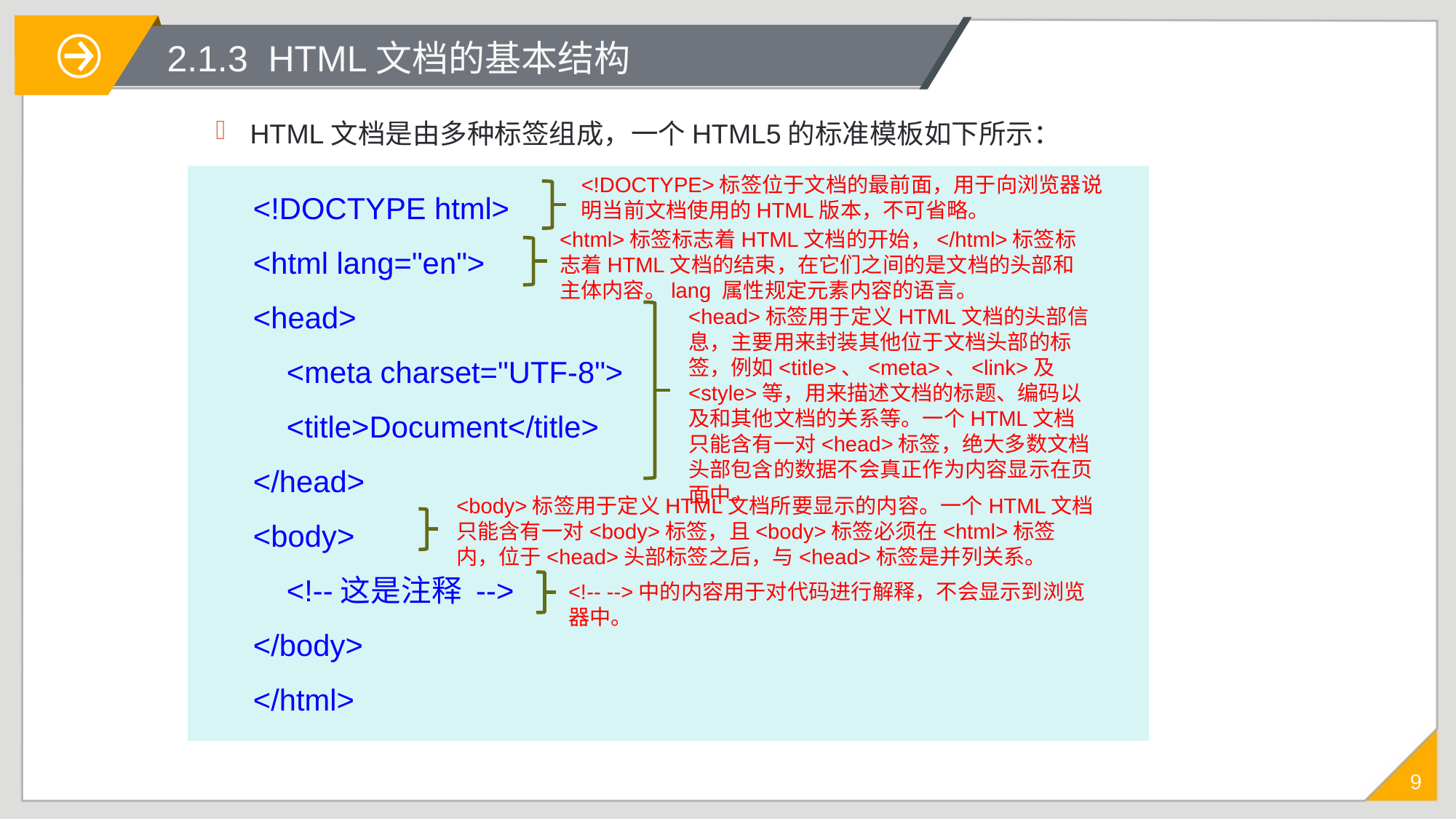

2.1.3  HTML文档的基本结构
HTML文档是由多种标签组成，一个HTML5的标准模板如下所示：
<!DOCTYPE html>
<html lang="en">
<head>
    <meta charset="UTF-8">
    <title>Document</title>
</head>
<body>
    <!--这是注释 -->
</body>
</html>

<!DOCTYPE>标签位于文档的最前面，用于向浏览器说明当前文档使用的HTML版本，不可省略。

<html>标签标志着HTML文档的开始，</html>标签标志着HTML文档的结束，在它们之间的是文档的头部和主体内容。lang 属性规定元素内容的语言。

<head>标签用于定义HTML文档的头部信息，主要用来封装其他位于文档头部的标签，例如<title>、<meta>、<link>及<style>等，用来描述文档的标题、编码以及和其他文档的关系等。一个HTML文档只能含有一对<head>标签，绝大多数文档头部包含的数据不会真正作为内容显示在页面中。

<body>标签用于定义HTML文档所要显示的内容。一个HTML文档只能含有一对<body>标签，且<body>标签必须在<html>标签内，位于<head>头部标签之后，与<head>标签是并列关系。

<!-- -->中的内容用于对代码进行解释，不会显示到浏览器中。